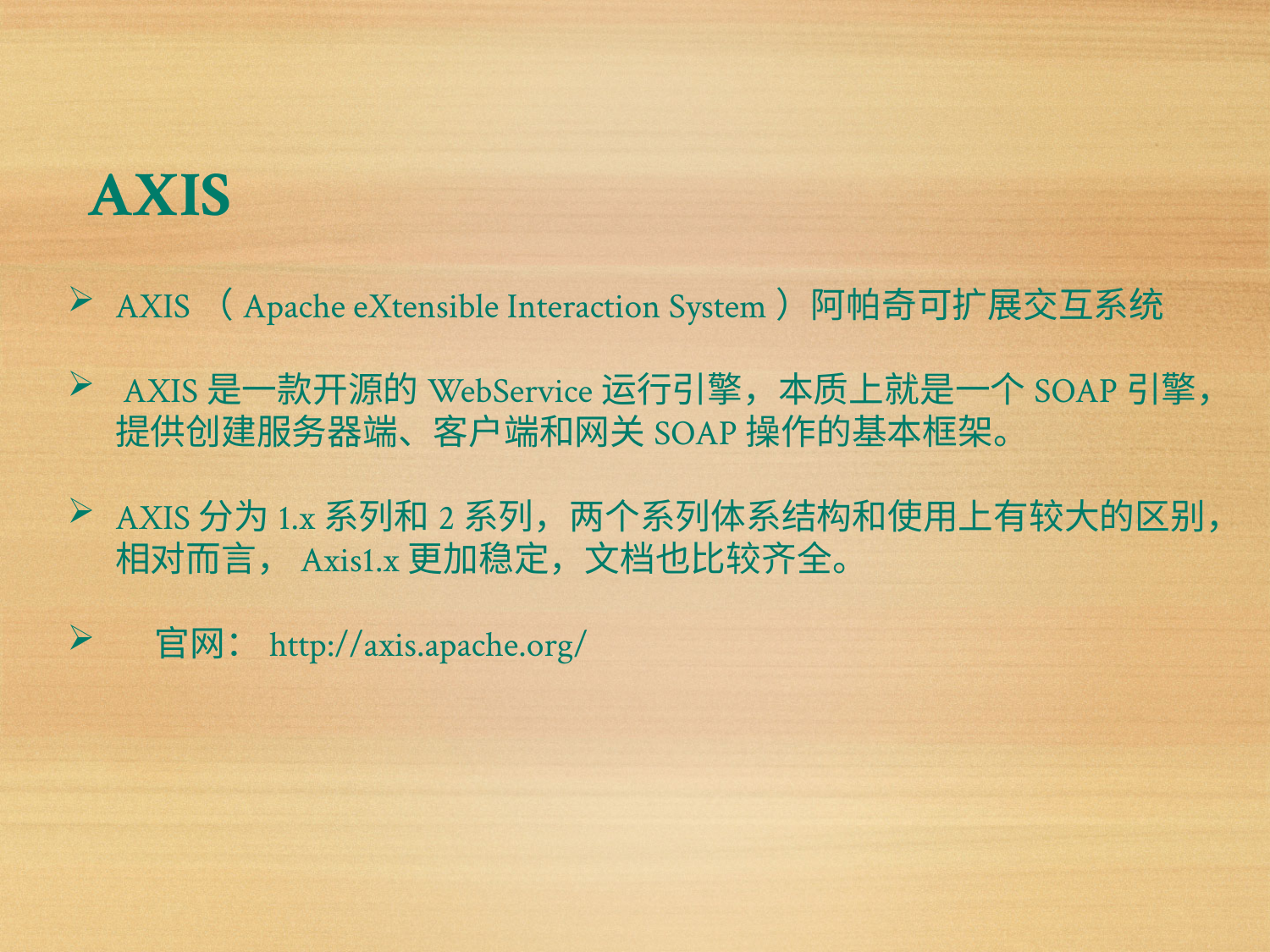

AXIS
AXIS（Apache eXtensible Interaction System）阿帕奇可扩展交互系统

 AXIS是一款开源的WebService运行引擎，本质上就是一个SOAP引擎，提供创建服务器端、客户端和网关SOAP操作的基本框架。

AXIS分为1.x系列和2系列，两个系列体系结构和使用上有较大的区别，相对而言，Axis1.x更加稳定，文档也比较齐全。

    官网：http://axis.apache.org/